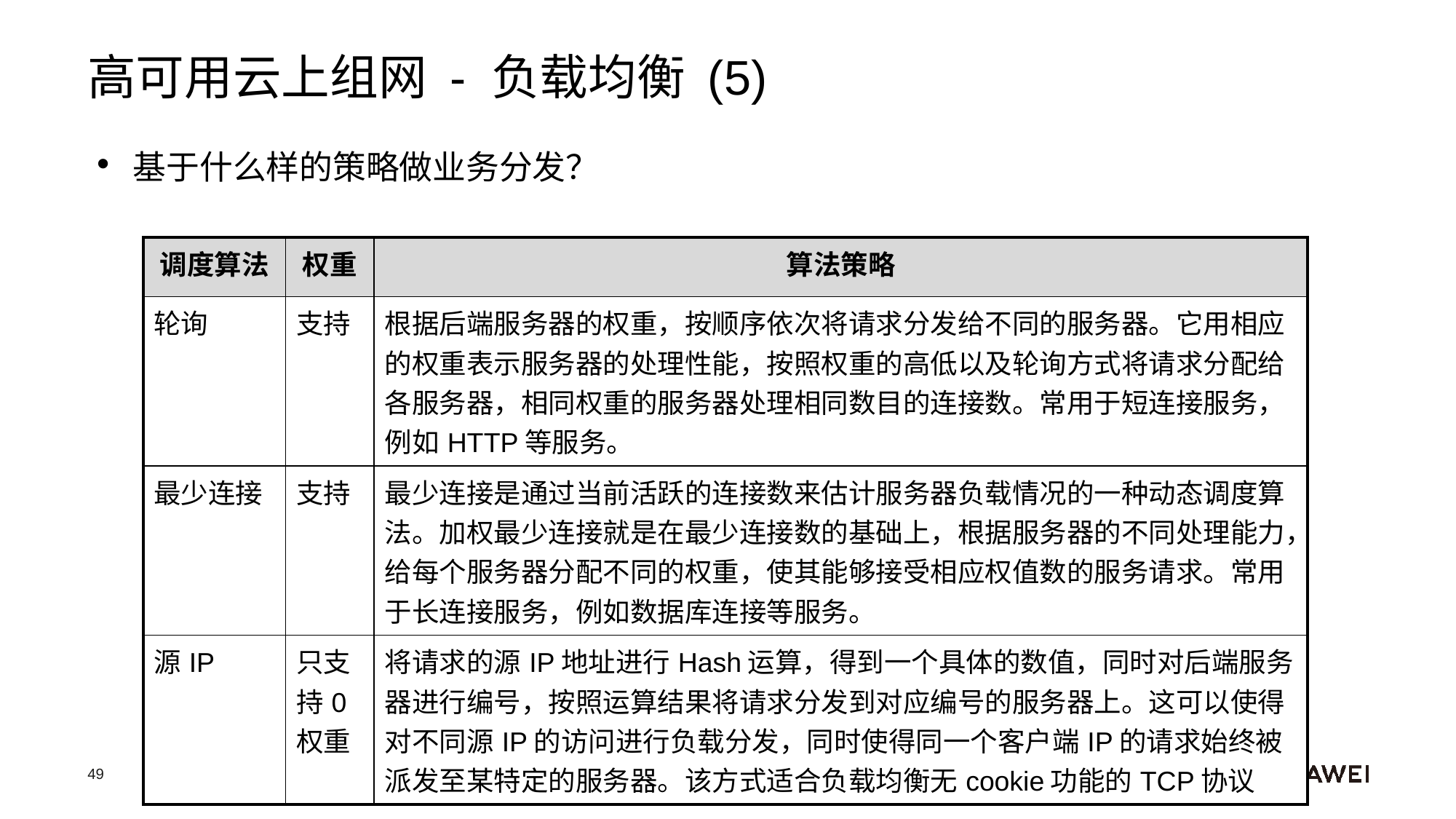

# 高可用云上组网 - 负载均衡 (5)
基于什么样的策略做业务分发？
| 调度算法 | 权重 | 算法策略 |
| --- | --- | --- |
| 轮询 | 支持 | 根据后端服务器的权重，按顺序依次将请求分发给不同的服务器。它用相应的权重表示服务器的处理性能，按照权重的高低以及轮询方式将请求分配给各服务器，相同权重的服务器处理相同数目的连接数。常用于短连接服务，例如HTTP等服务。 |
| 最少连接 | 支持 | 最少连接是通过当前活跃的连接数来估计服务器负载情况的一种动态调度算法。加权最少连接就是在最少连接数的基础上，根据服务器的不同处理能力，给每个服务器分配不同的权重，使其能够接受相应权值数的服务请求。常用于长连接服务，例如数据库连接等服务。 |
| 源IP | 只支持0权重 | 将请求的源IP地址进行Hash运算，得到一个具体的数值，同时对后端服务器进行编号，按照运算结果将请求分发到对应编号的服务器上。这可以使得对不同源IP的访问进行负载分发，同时使得同一个客户端IP的请求始终被派发至某特定的服务器。该方式适合负载均衡无cookie功能的TCP协议 |